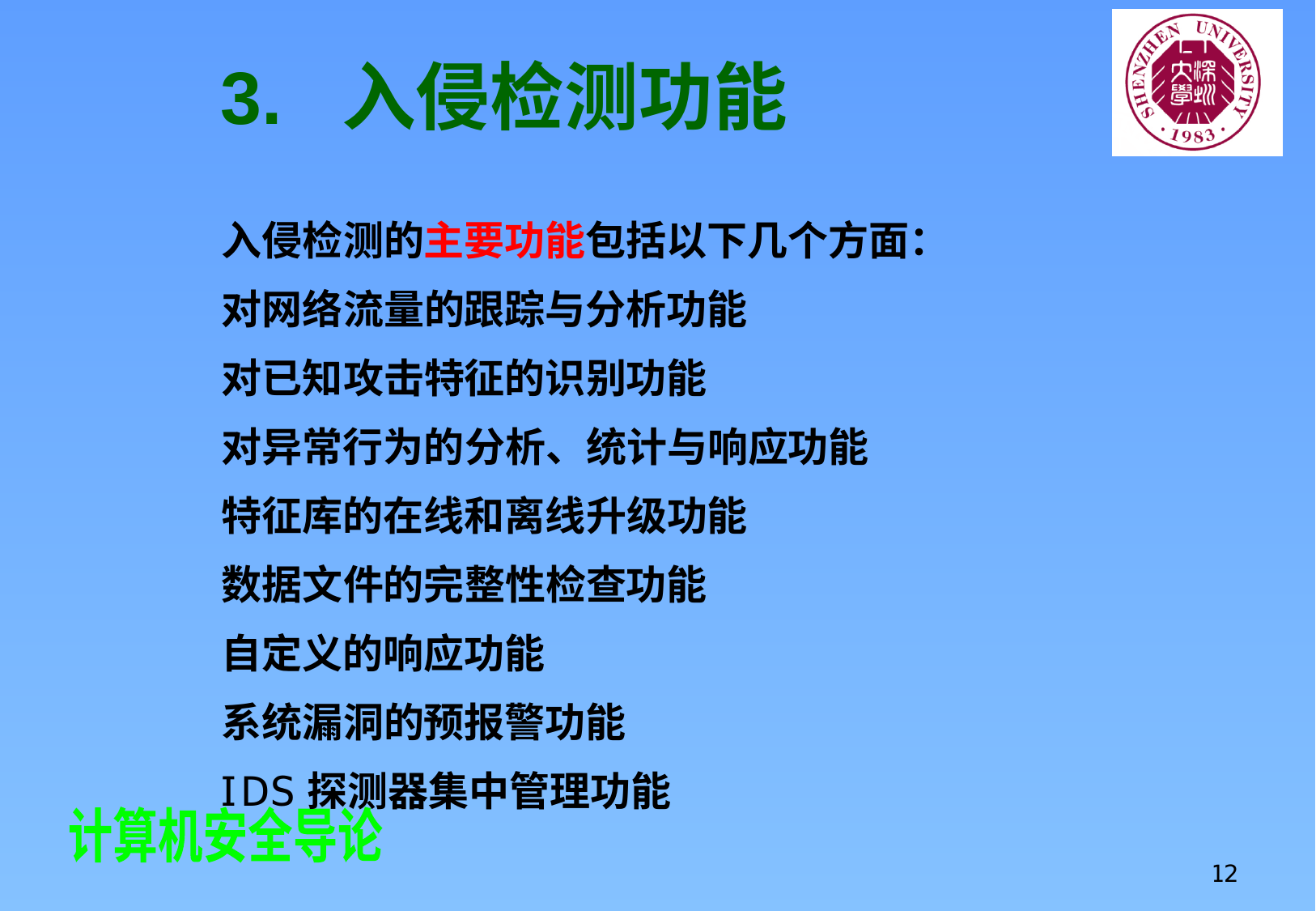

# 3.	入侵检测功能
入侵检测的主要功能包括以下几个方面：
对网络流量的跟踪与分析功能
对已知攻击特征的识别功能
对异常行为的分析、统计与响应功能
特征库的在线和离线升级功能
数据文件的完整性检查功能
自定义的响应功能
系统漏洞的预报警功能
IDS探测器集中管理功能
12